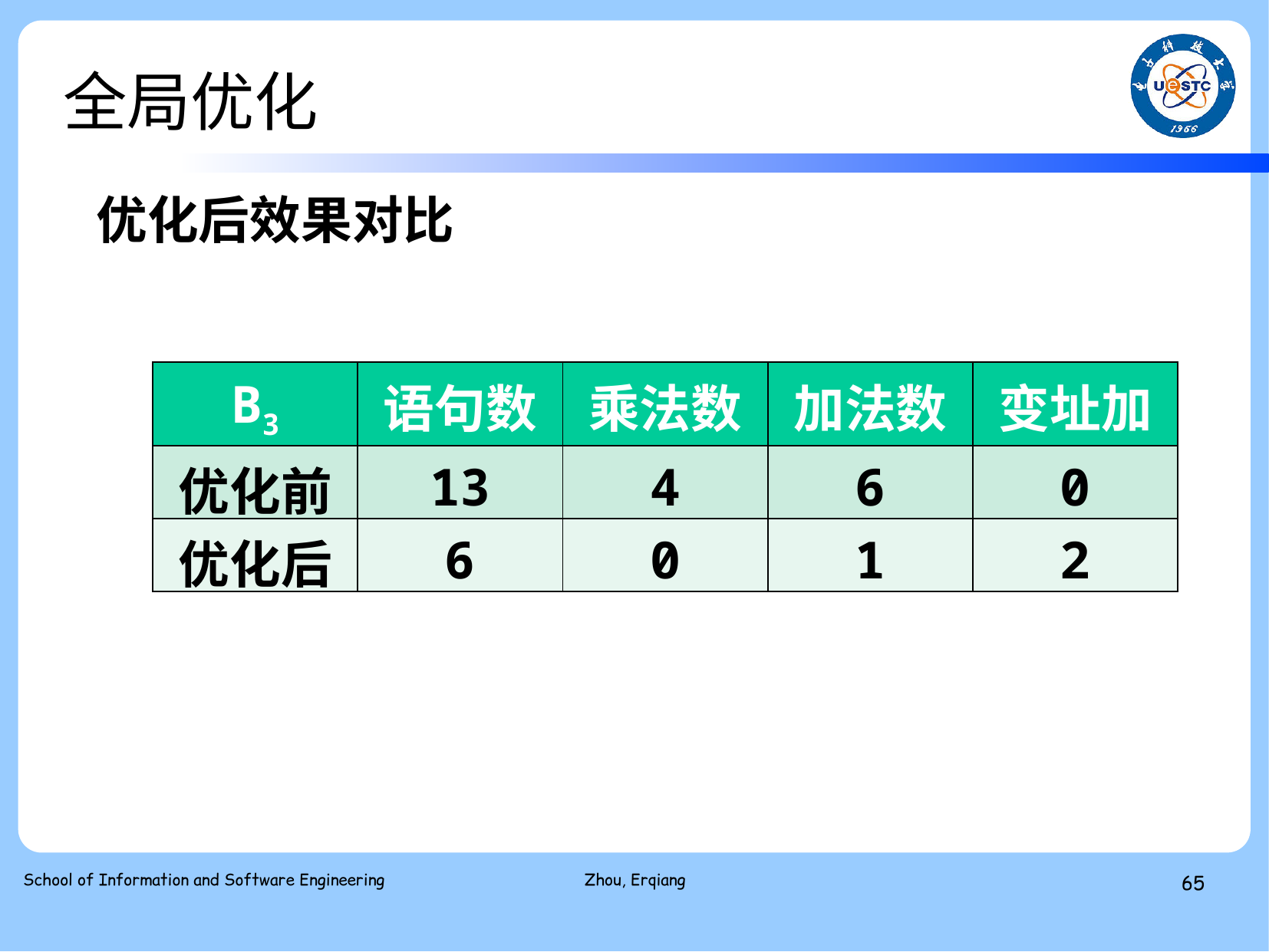

# 全局优化
优化后效果对比
| B3 | 语句数 | 乘法数 | 加法数 | 变址加 |
| --- | --- | --- | --- | --- |
| 优化前 | 13 | 4 | 6 | 0 |
| 优化后 | 6 | 0 | 1 | 2 |
 School of Information and Software Engineering
Zhou, Erqiang
65